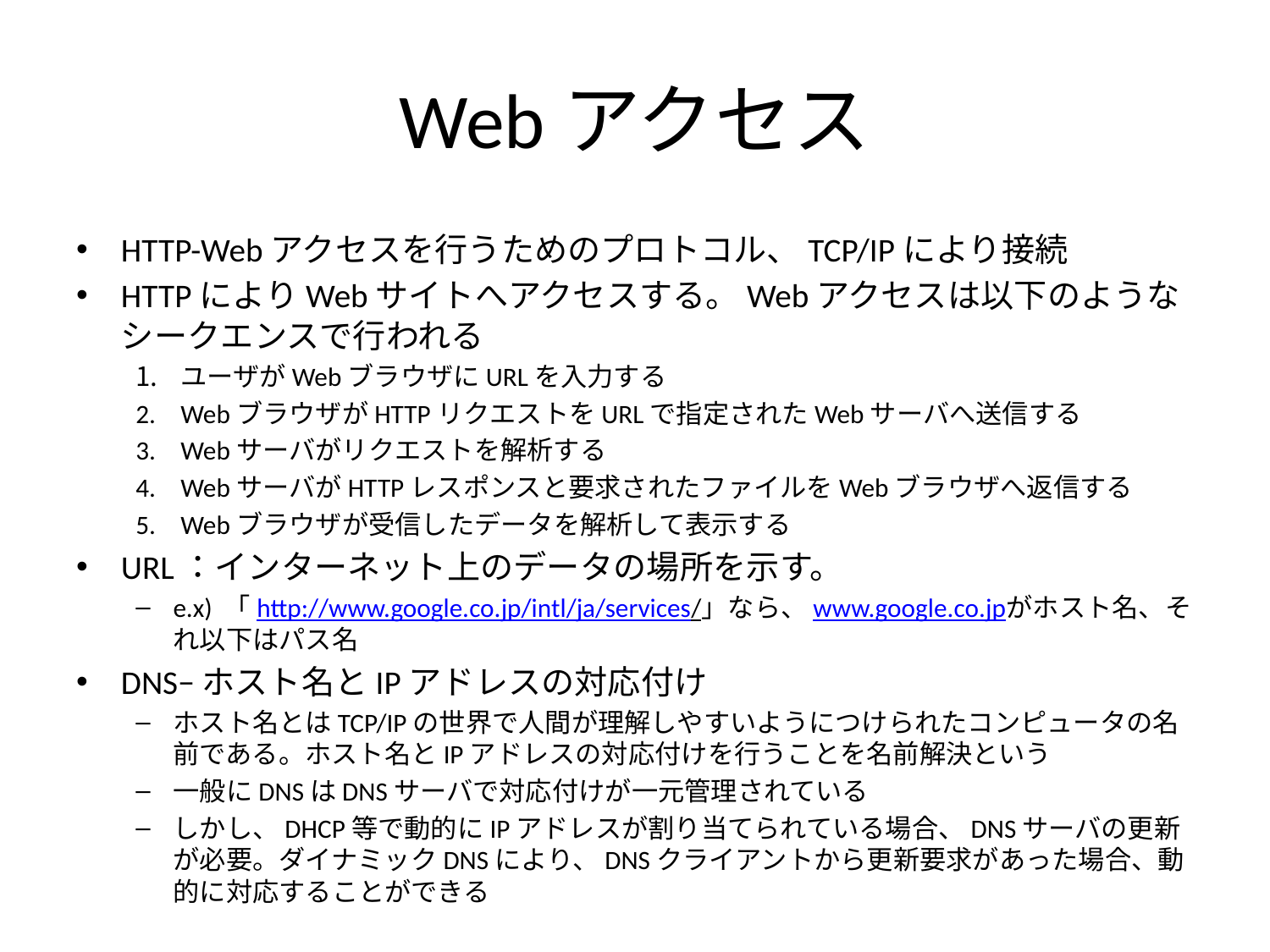

# Webアクセス
HTTP-Webアクセスを行うためのプロトコル、TCP/IPにより接続
HTTPによりWebサイトへアクセスする。Webアクセスは以下のようなシークエンスで行われる
ユーザがWebブラウザにURLを入力する
WebブラウザがHTTPリクエストをURLで指定されたWebサーバへ送信する
Webサーバがリクエストを解析する
WebサーバがHTTPレスポンスと要求されたファイルをWebブラウザへ返信する
Webブラウザが受信したデータを解析して表示する
URL：インターネット上のデータの場所を示す。
e.x) 「http://www.google.co.jp/intl/ja/services/」なら、www.google.co.jpがホスト名、それ以下はパス名
DNS−ホスト名とIPアドレスの対応付け
ホスト名とはTCP/IPの世界で人間が理解しやすいようにつけられたコンピュータの名前である。ホスト名とIPアドレスの対応付けを行うことを名前解決という
一般にDNSはDNSサーバで対応付けが一元管理されている
しかし、DHCP等で動的にIPアドレスが割り当てられている場合、DNSサーバの更新が必要。ダイナミックDNSにより、DNSクライアントから更新要求があった場合、動的に対応することができる